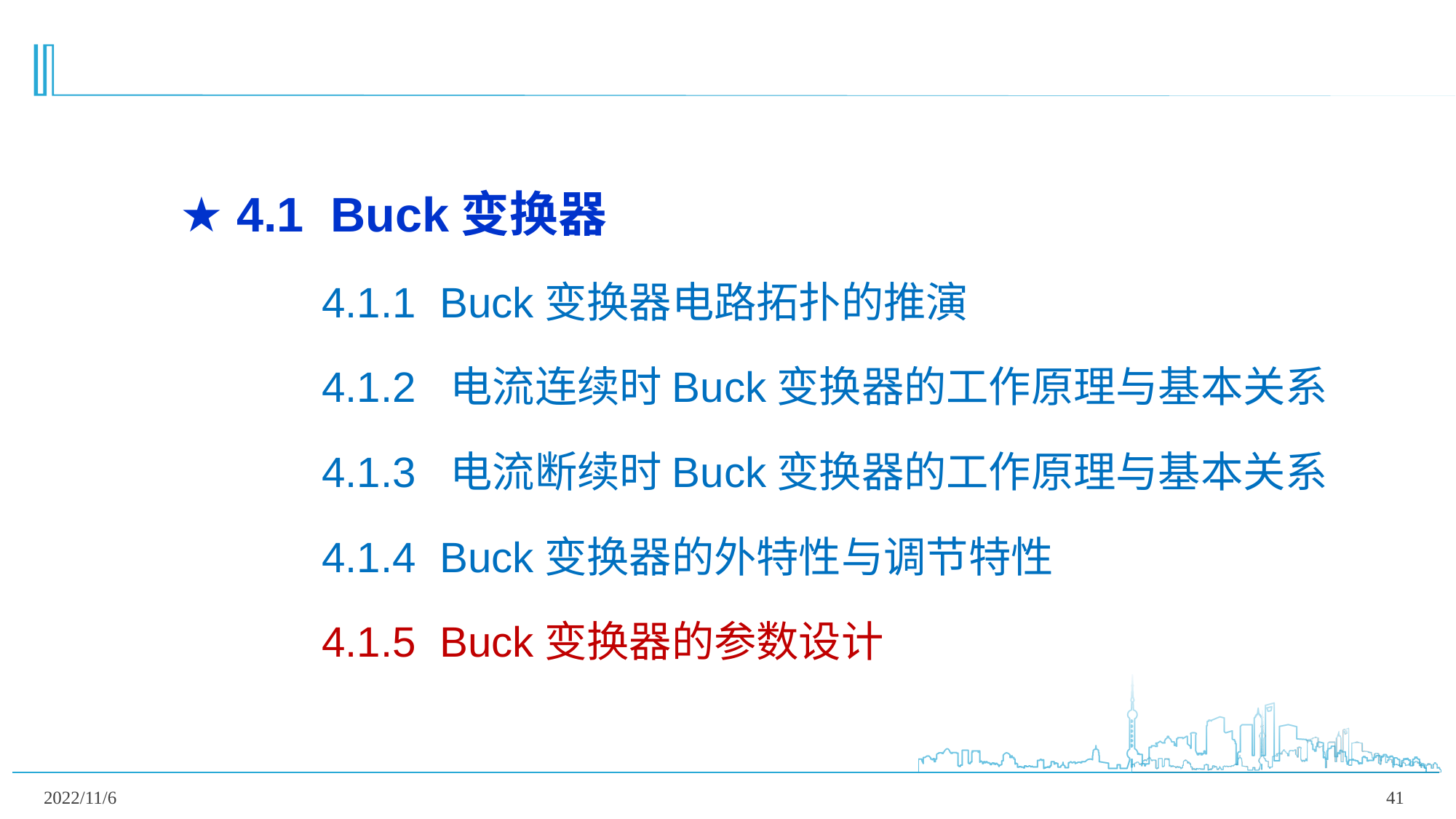

★ 4.1  Buck变换器
            4.1.1  Buck变换器电路拓扑的推演
            4.1.2  电流连续时Buck变换器的工作原理与基本关系
            4.1.3  电流断续时Buck变换器的工作原理与基本关系
            4.1.4  Buck变换器的外特性与调节特性
            4.1.5  Buck变换器的参数设计